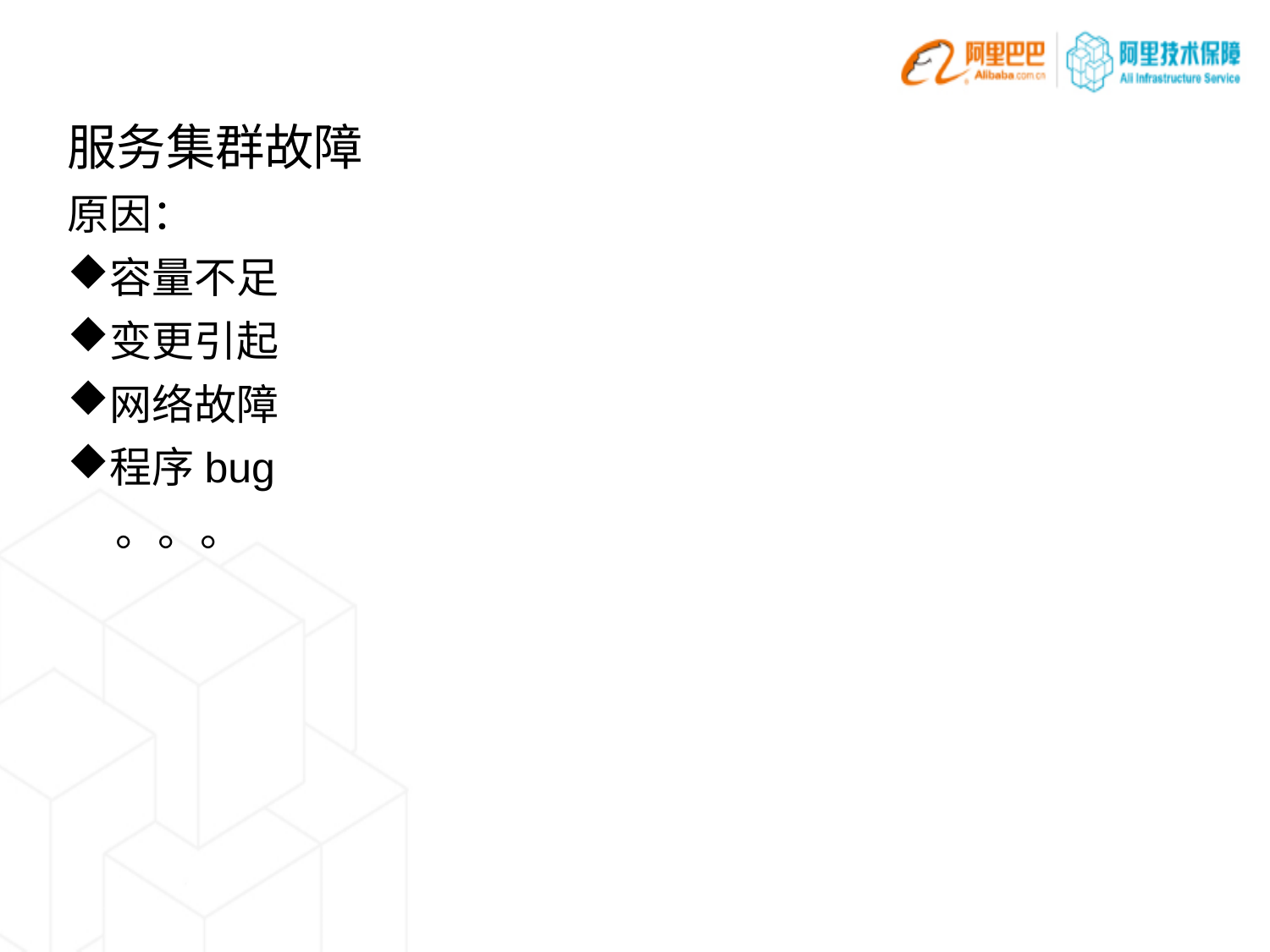

服务集群故障
原因：
容量不足
变更引起
网络故障
程序bug
    。。。